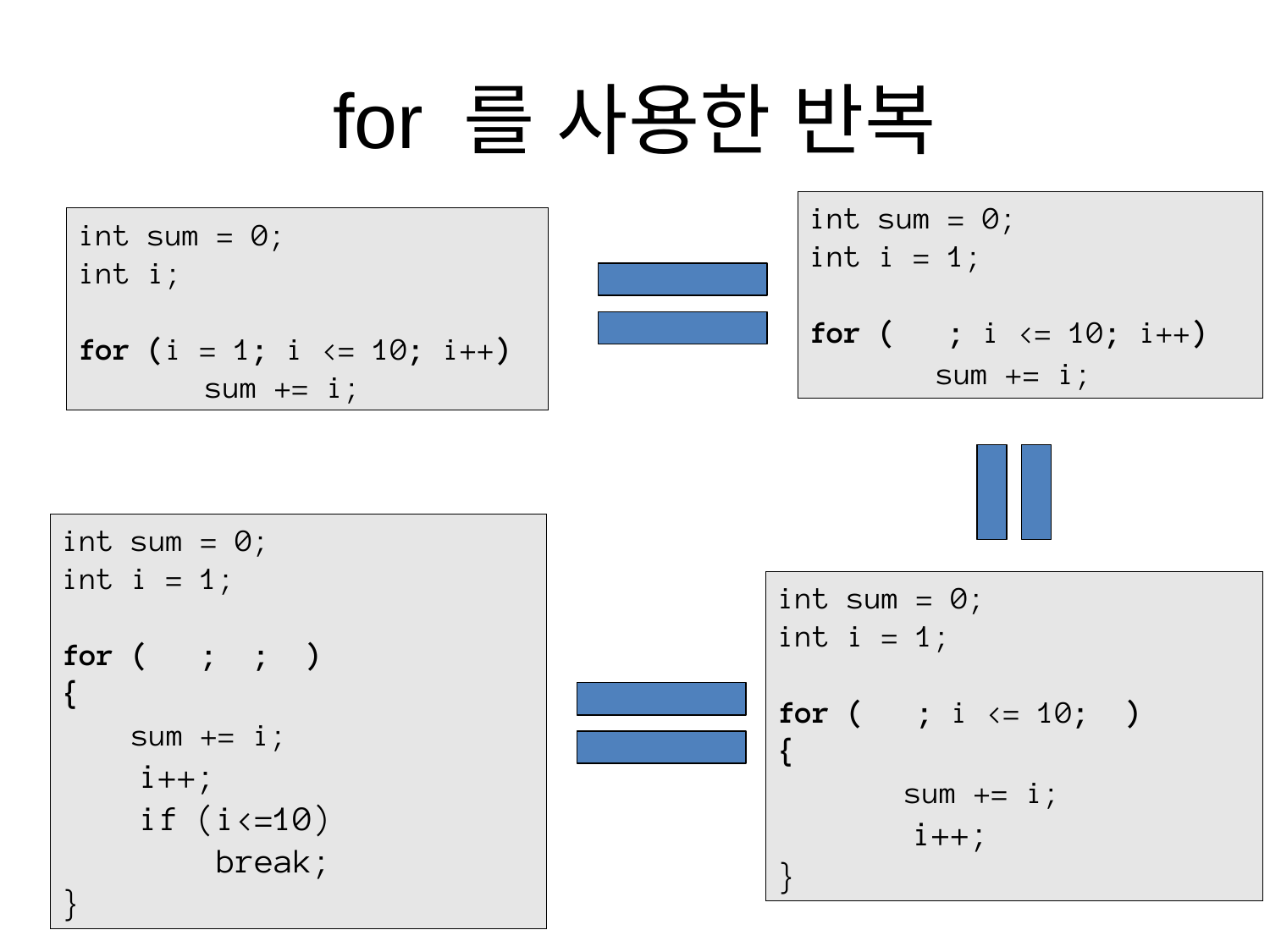

# for 를 사용한 반복
int sum = 0;
int i = 1;

for (   ; i <= 10; i++)
	sum += i;
int sum = 0;
int i;

for (i = 1; i <= 10; i++)
	sum += i;

int sum = 0;
int i = 1;

for (   ;  ;  )
{
    sum += i;
    i++;
    if (i<=10)
        break;
}
int sum = 0;
int i = 1;

for (   ; i <= 10;  )
{
	sum += i;
       i++;
}